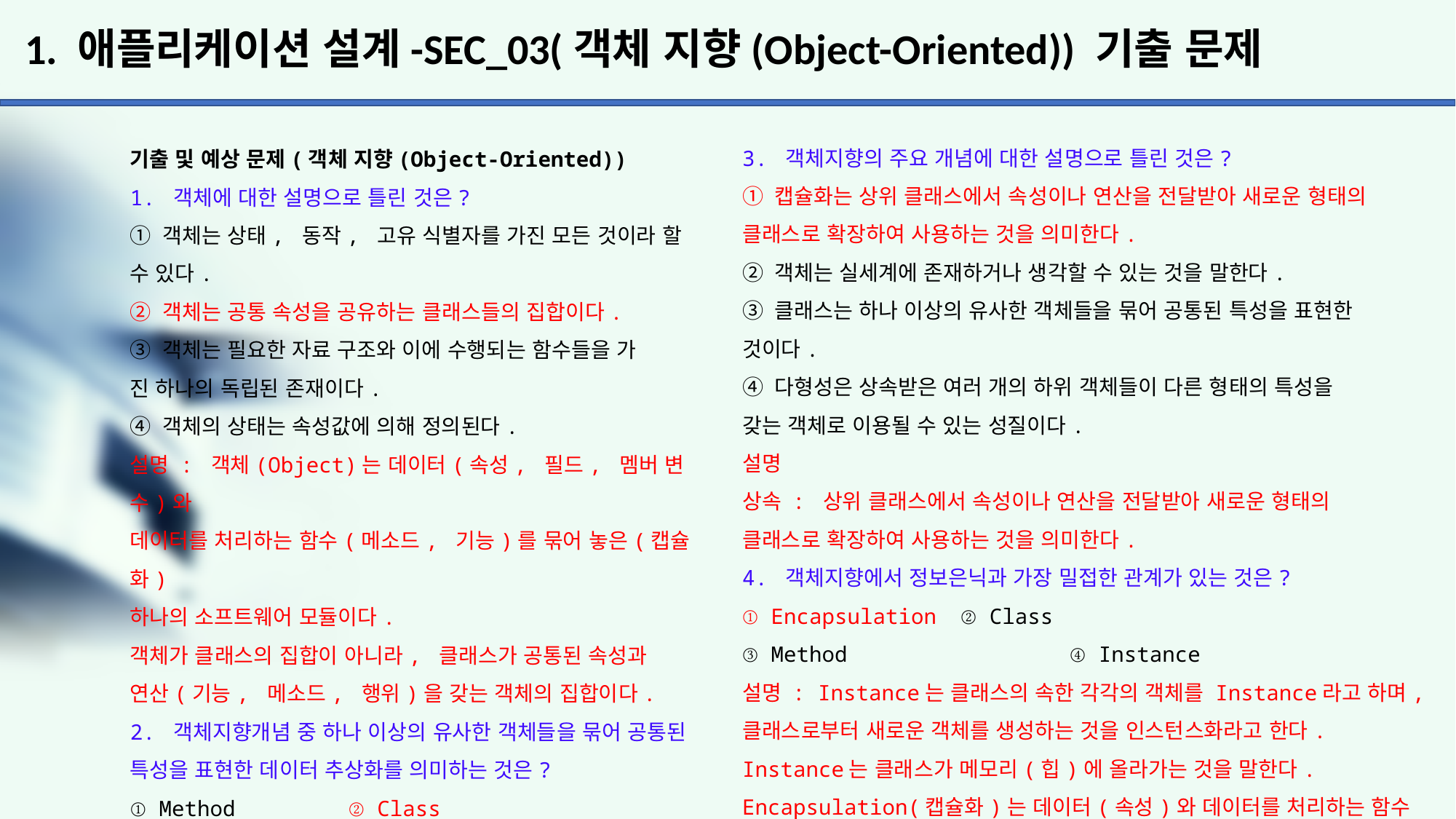

# 1. 애플리케이션 설계-SEC_03(객체 지향(Object-Oriented)) 기출 문제
3. 객체지향의 주요 개념에 대한 설명으로 틀린 것은?
① 캡슐화는 상위 클래스에서 속성이나 연산을 전달받아 새로운 형태의
클래스로 확장하여 사용하는 것을 의미한다.
② 객체는 실세계에 존재하거나 생각할 수 있는 것을 말한다.
③ 클래스는 하나 이상의 유사한 객체들을 묶어 공통된 특성을 표현한
것이다.
④ 다형성은 상속받은 여러 개의 하위 객체들이 다른 형태의 특성을
갖는 객체로 이용될 수 있는 성질이다.
설명
상속 : 상위 클래스에서 속성이나 연산을 전달받아 새로운 형태의
클래스로 확장하여 사용하는 것을 의미한다.
4. 객체지향에서 정보은닉과 가장 밀접한 관계가 있는 것은?
① Encapsulation	② Class
③ Method			④ Instance
설명 : Instance는 클래스의 속한 각각의 객체를 Instance라고 하며,
클래스로부터 새로운 객체를 생성하는 것을 인스턴스화라고 한다.
Instance는 클래스가 메모리(힙)에 올라가는 것을 말한다.
Encapsulation(캡슐화)는 데이터(속성)와 데이터를 처리하는 함수(메소드)를 하나로 묶는 것을 말하고 세부 내용을 은폐(정보은닉)
되어 외부에서의 접근이 제한적이게 만든다.
기출 및 예상 문제(객체 지향(Object-Oriented))
1. 객체에 대한 설명으로 틀린 것은?
① 객체는 상태, 동작, 고유 식별자를 가진 모든 것이라 할
수 있다.
② 객체는 공통 속성을 공유하는 클래스들의 집합이다.
③ 객체는 필요한 자료 구조와 이에 수행되는 함수들을 가
진 하나의 독립된 존재이다.
④ 객체의 상태는 속성값에 의해 정의된다.
설명 : 객체(Object)는 데이터(속성, 필드, 멤버 변수)와
데이터를 처리하는 함수(메소드, 기능)를 묶어 놓은(캡슐화)
하나의 소프트웨어 모듈이다.
객체가 클래스의 집합이 아니라, 클래스가 공통된 속성과
연산(기능, 메소드, 행위)을 갖는 객체의 집합이다.
2. 객체지향개념 중 하나 이상의 유사한 객체들을 묶어 공통된 특성을 표현한 데이터 추상화를 의미하는 것은?
① Method		② Class
③ Field		④ Message
설명 : Class는 공통된 속성과 연산(기능)을 갖는 객체의
집합으로, 객체의 일반적인 타입을 의미한다.클래스는 객체
지향 프로그램에서 데이터를 추상화하는 단위이다.
Method는 Class의 한 부분이며 기능(연산, 메소드, 함수)을
나타내는 것이고, Field는 속성(멤버 변수, 데이터, 값)을
나타내는 것이다.
Message는 객체들 간에 상호작용을 하는데 사용되는 수단
으로 객체에게 어떠한 행위를 하도록 지시하는 명령 또는
요구사항이다.